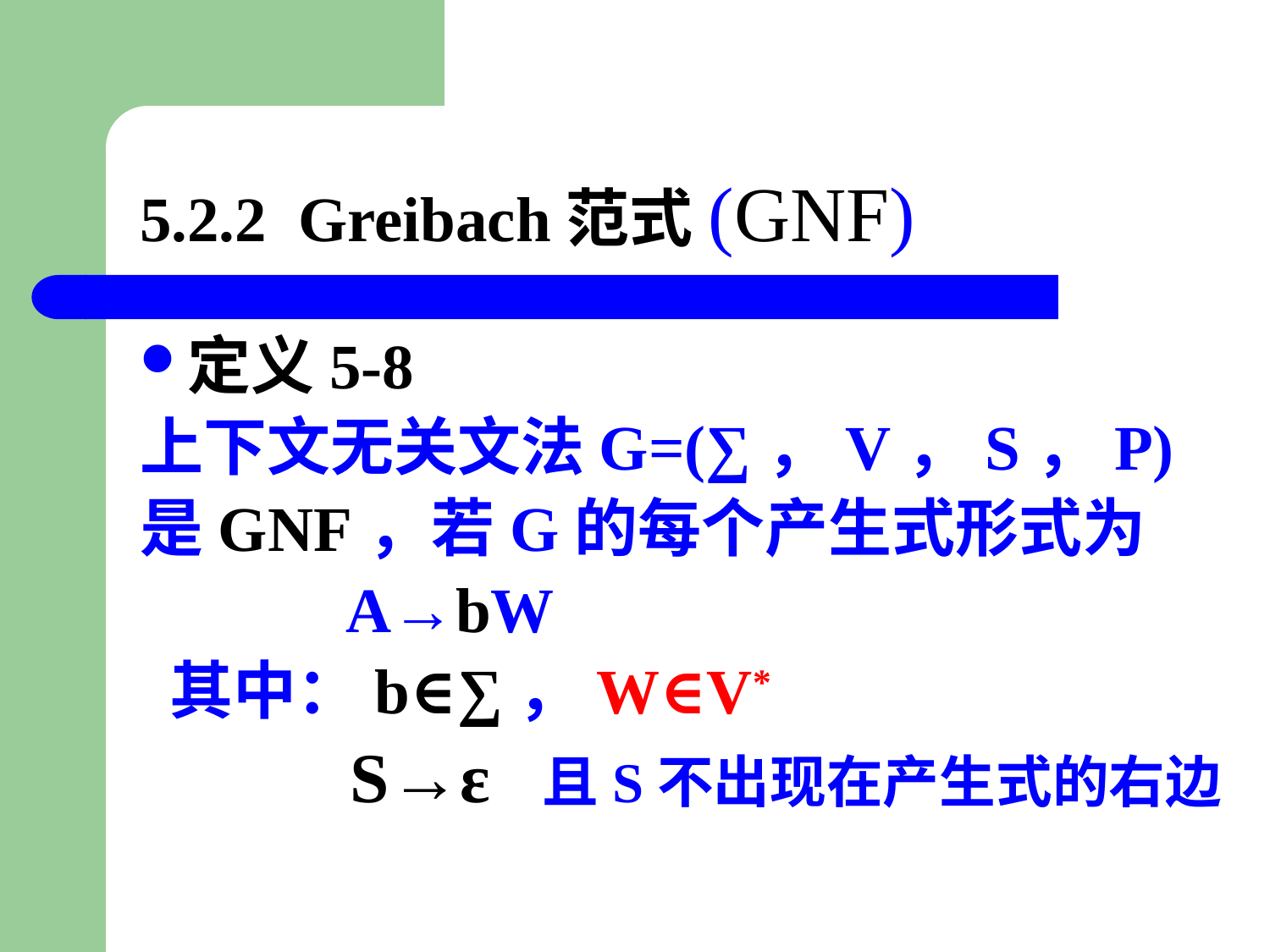

# 5.2.2  Greibach范式(GNF)
定义5-8
上下文无关文法G=(∑，V，S，P)
是GNF，若G的每个产生式形式为
             A→bW
 其中：b∈∑，W∈V*
            S→ε  且S不出现在产生式的右边